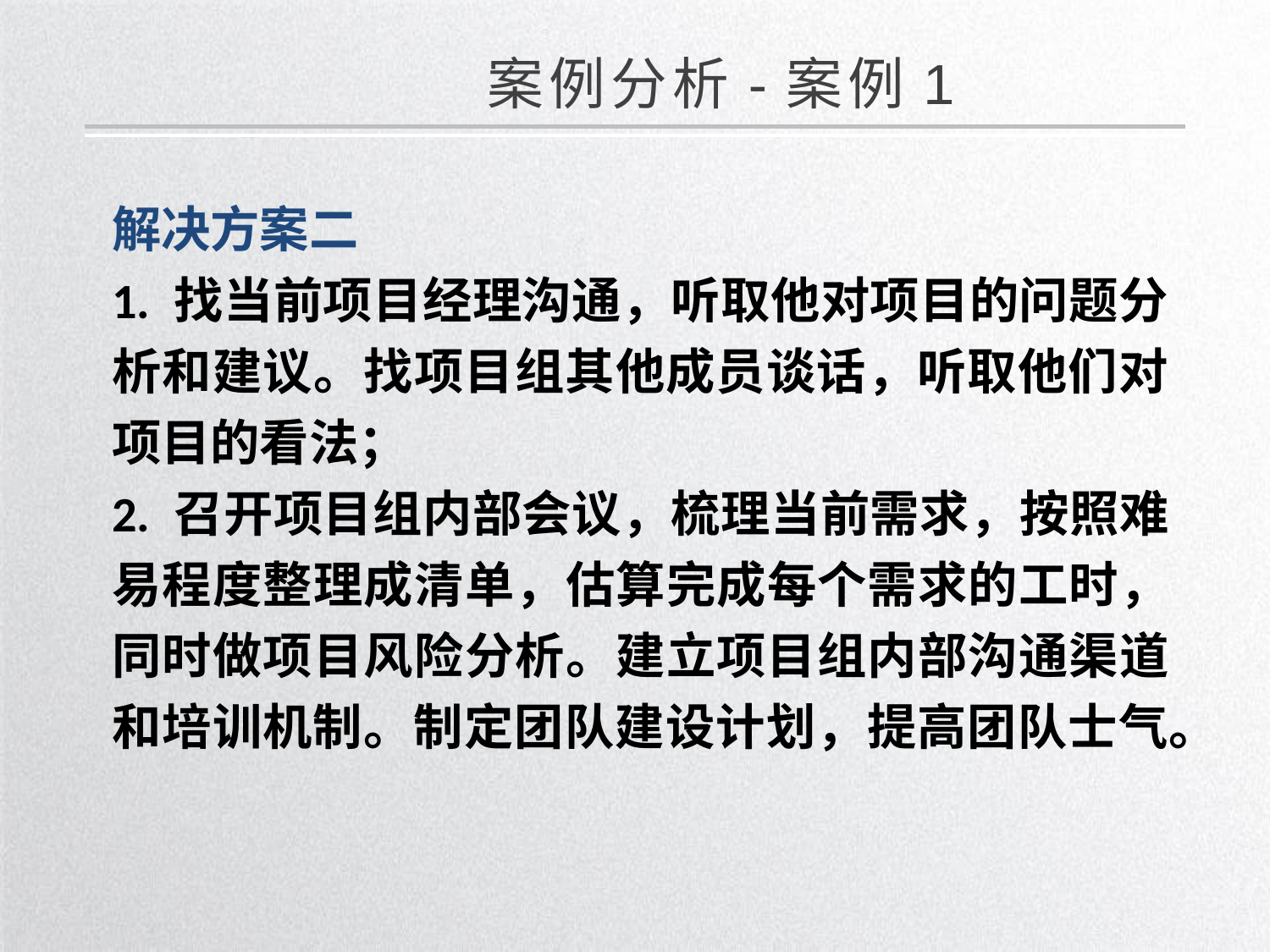

案例分析-案例1
解决方案二
1. 找当前项目经理沟通，听取他对项目的问题分析和建议。找项目组其他成员谈话，听取他们对项目的看法；
2. 召开项目组内部会议，梳理当前需求，按照难易程度整理成清单，估算完成每个需求的工时，同时做项目风险分析。建立项目组内部沟通渠道和培训机制。制定团队建设计划，提高团队士气。